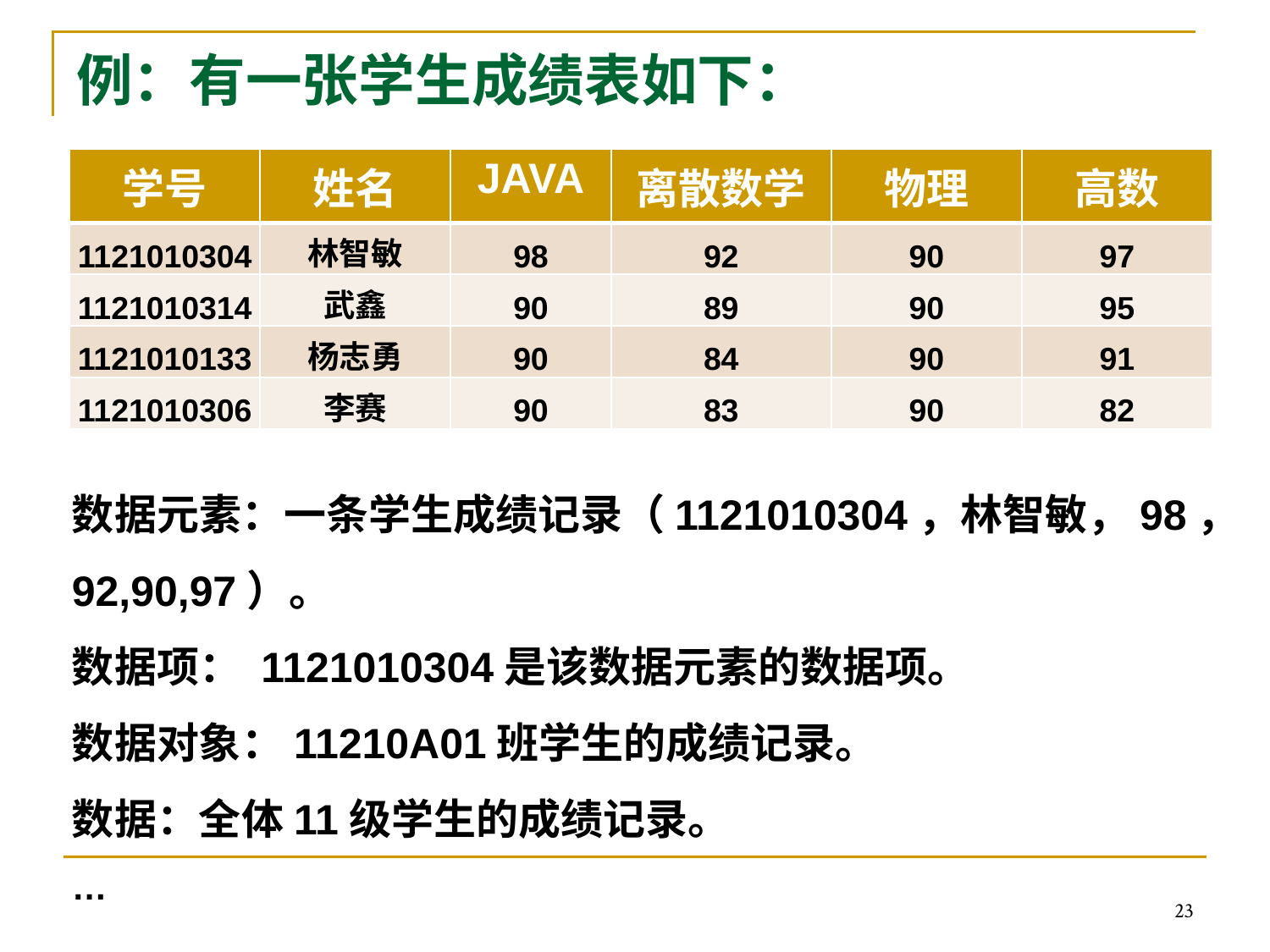

# 例：有一张学生成绩表如下：
| 学号 | 姓名 | JAVA | 离散数学 | 物理 | 高数 |
| --- | --- | --- | --- | --- | --- |
| 1121010304 | 林智敏 | 98 | 92 | 90 | 97 |
| 1121010314 | 武鑫 | 90 | 89 | 90 | 95 |
| 1121010133 | 杨志勇 | 90 | 84 | 90 | 91 |
| 1121010306 | 李赛 | 90 | 83 | 90 | 82 |
数据元素：一条学生成绩记录（1121010304，林智敏，98，92,90,97）。
数据项： 1121010304是该数据元素的数据项。
数据对象：11210A01班学生的成绩记录。
数据：全体11级学生的成绩记录。
…

23